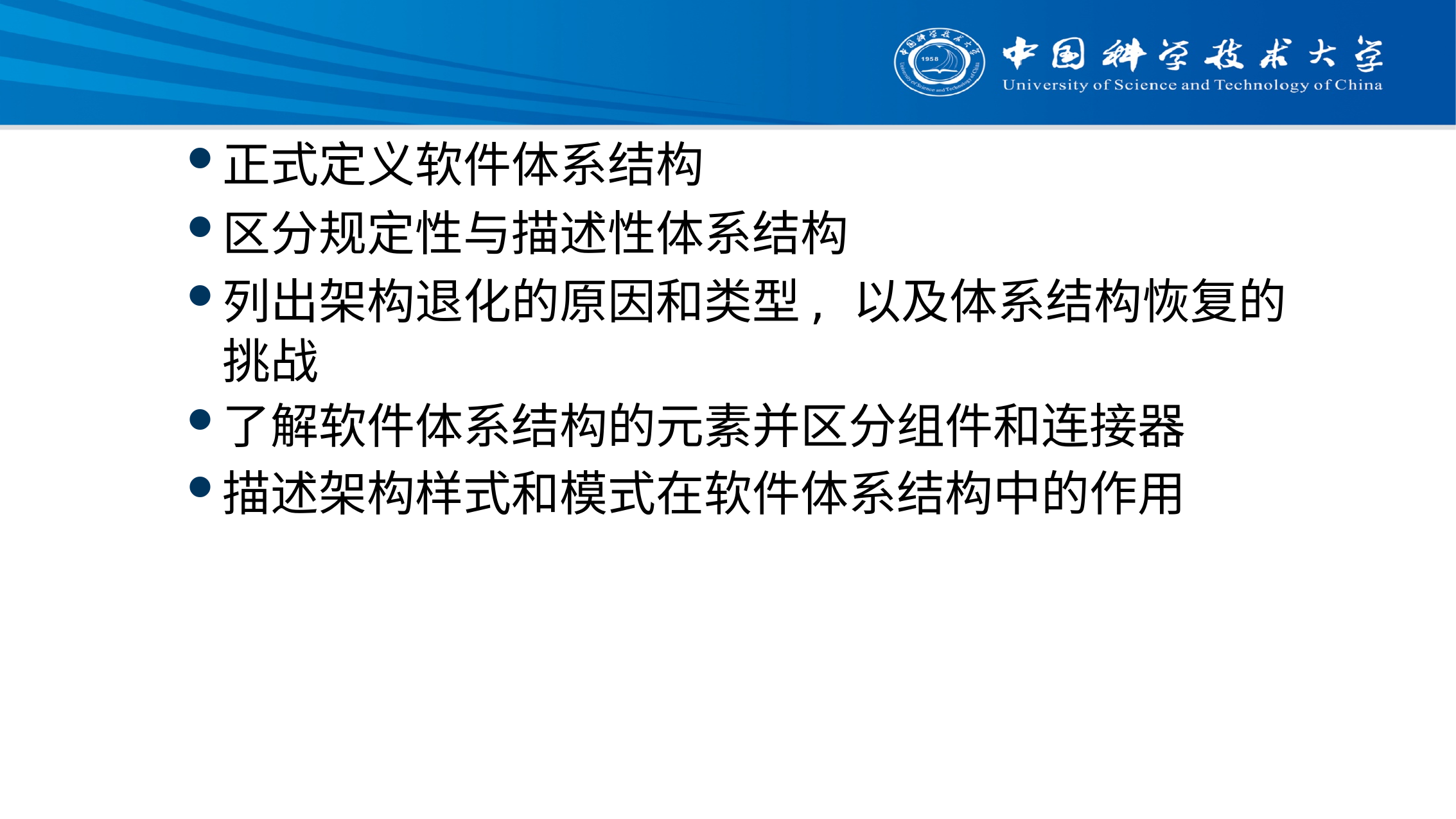

# 学习 目标
正式定义软件体系结构
区分规定性与描述性体系结构
列出架构退化的原因和类型, 以及体系结构恢复的挑战
了解软件体系结构的元素并区分组件和连接器
描述架构样式和模式在软件体系结构中的作用